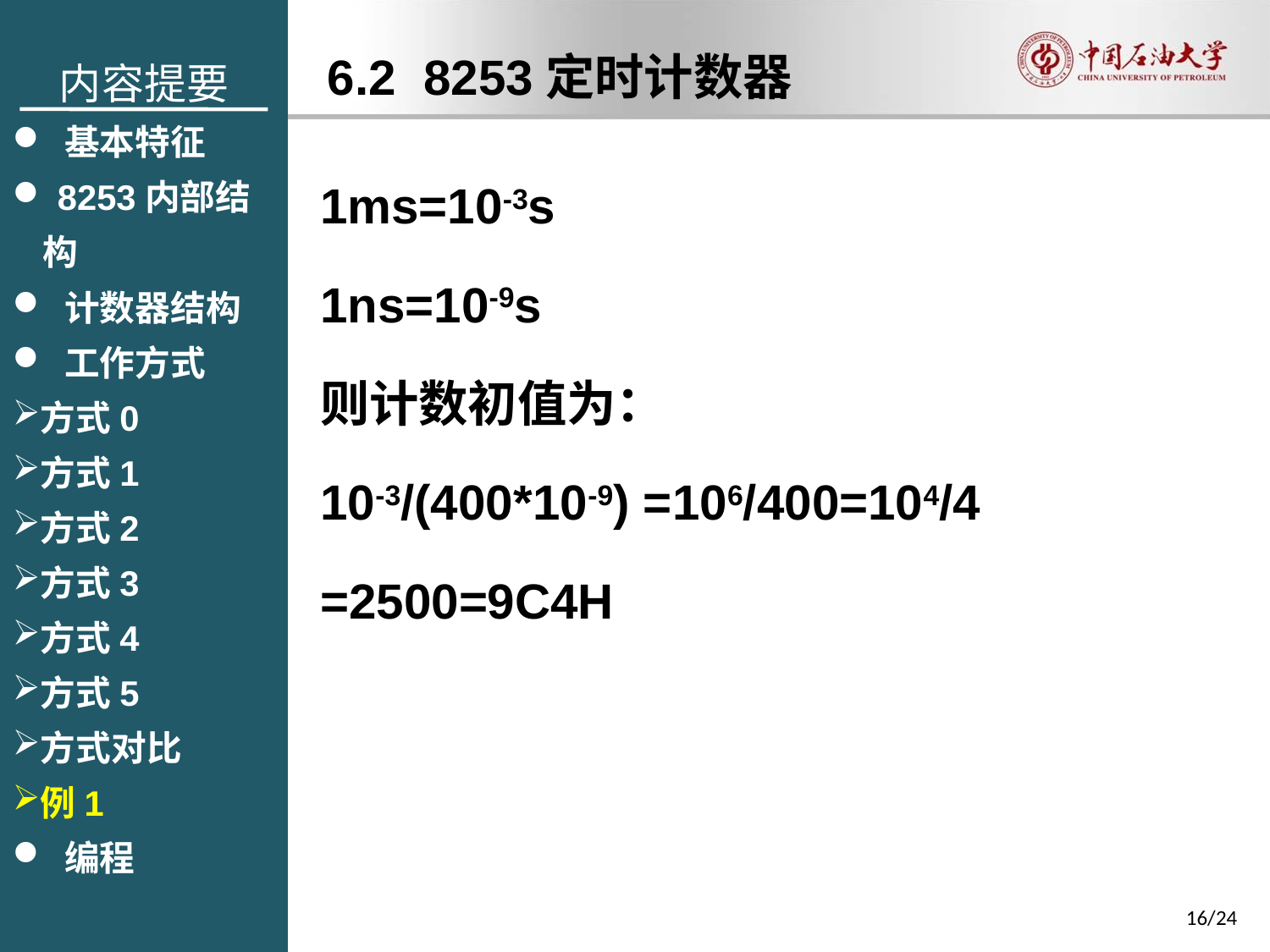

内容提要
 基本特征
 8253内部结构
 计数器结构
 工作方式
方式0
方式1
方式2
方式3
方式4
方式5
方式对比
例1
 编程
6.2  8253定时计数器
1ms=10-3s
1ns=10-9s
则计数初值为：
10-3/(400*10-9) =106/400=104/4
=2500=9C4H
16/24